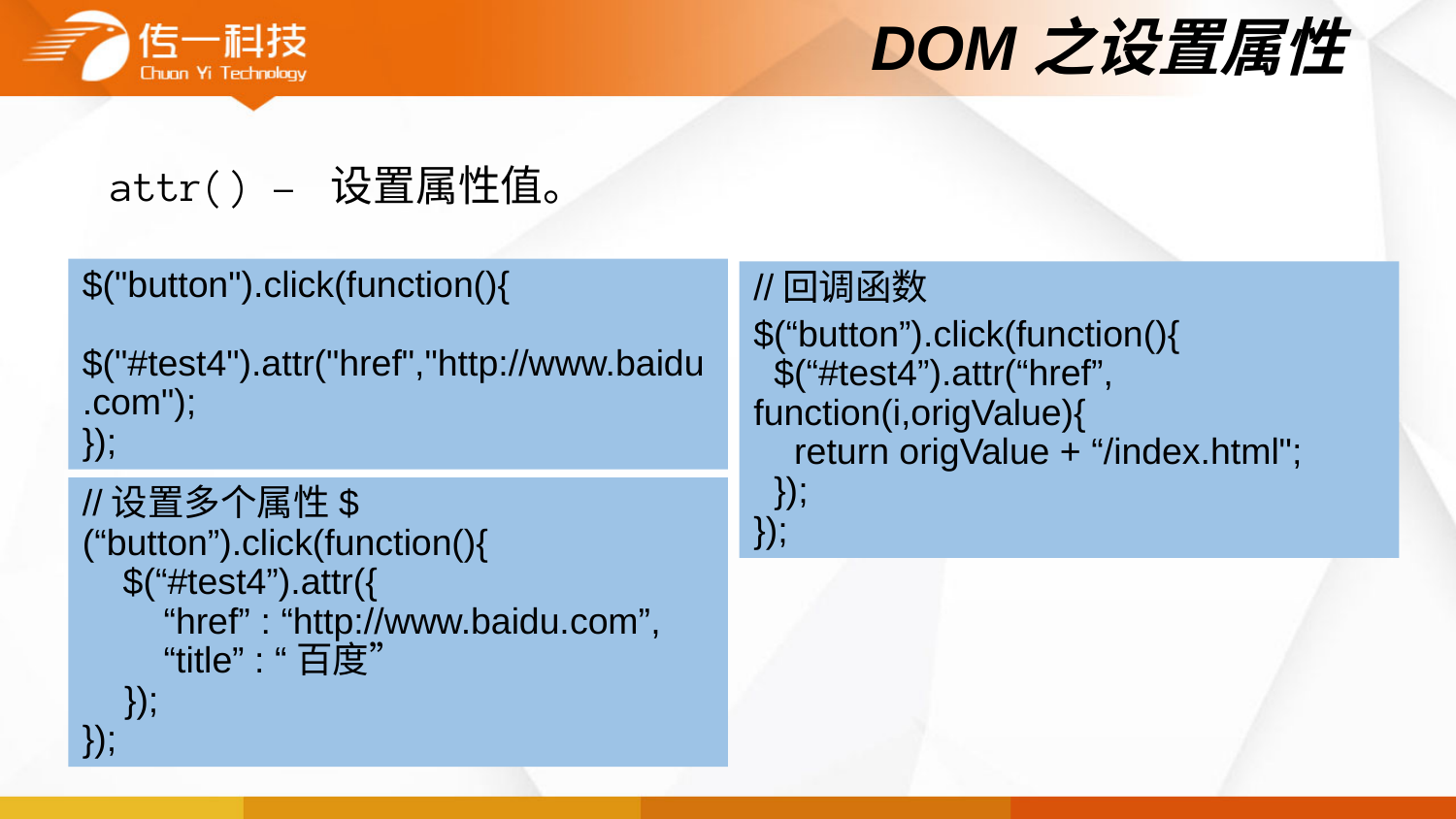

# DOM之设置属性
attr() – 设置属性值。
$("button").click(function(){
  $("#test4").attr("href","http://www.baidu.com");
});
//回调函数
$(“button”).click(function(){
  $(“#test4”).attr(“href”, function(i,origValue){
    return origValue + “/index.html"; 
  });
});
//设置多个属性$(“button”).click(function(){ 
    $(“#test4”).attr({ 
        “href” : “http://www.baidu.com”, 
        “title” : “百度” 
    }); 
});